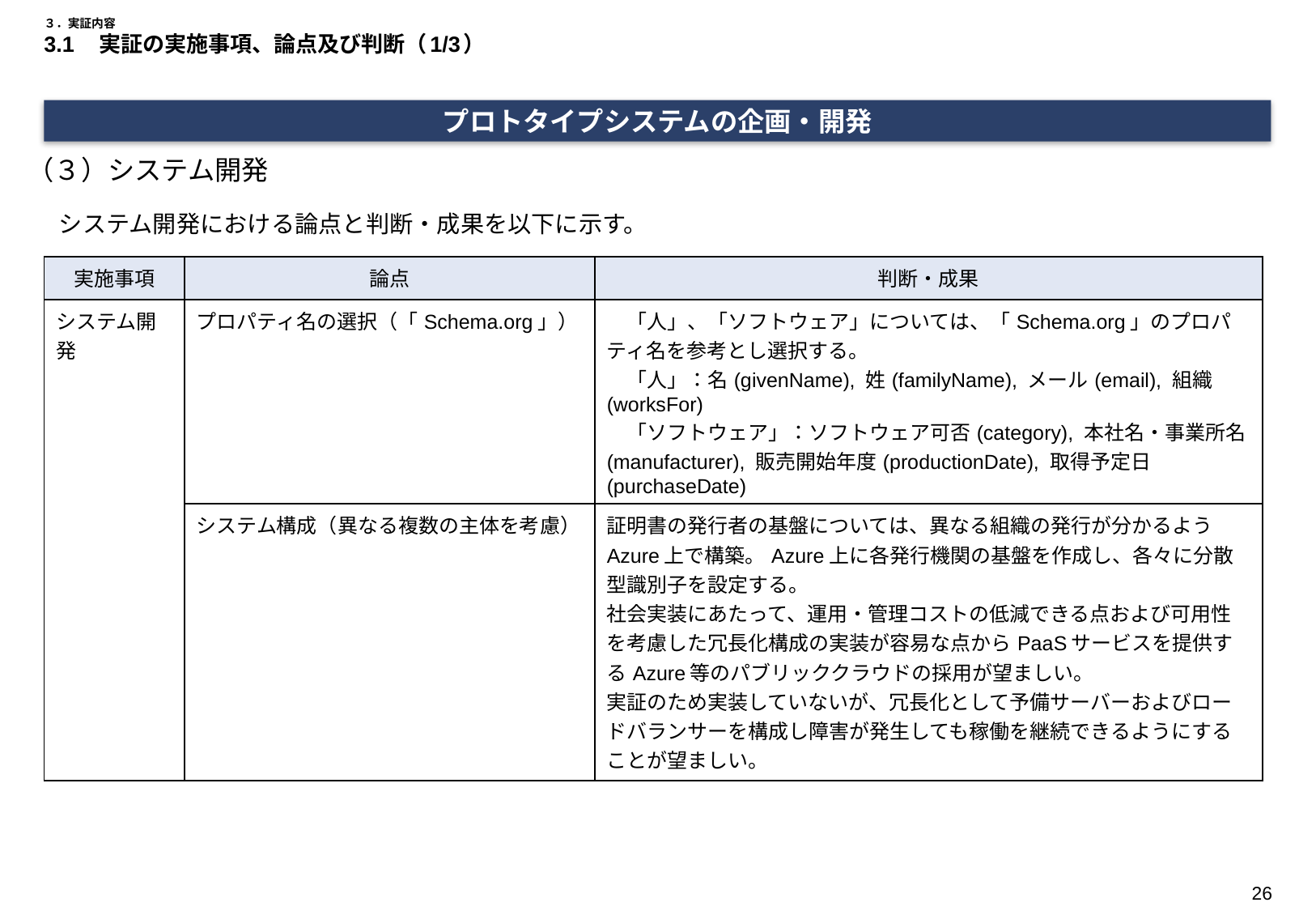

# ３．実証内容 3.1　実証の実施事項、論点及び判断（1/3）
プロトタイプシステムの企画・開発
（３）システム開発
システム開発における論点と判断・成果を以下に示す。
| 実施事項 | 論点 | 判断・成果 |
| --- | --- | --- |
| システム開発 | プロパティ名の選択（「Schema.org」） | 「人」、「ソフトウェア」については、「Schema.org」のプロパティ名を参考とし選択する。 　「人」：名(givenName), 姓(familyName), メール(email), 組織(worksFor) 　「ソフトウェア」：ソフトウェア可否(category), 本社名・事業所名(manufacturer), 販売開始年度(productionDate), 取得予定日(purchaseDate) |
|  | システム構成（異なる複数の主体を考慮） | 証明書の発行者の基盤については、異なる組織の発行が分かるようAzure上で構築。Azure上に各発行機関の基盤を作成し、各々に分散型識別子を設定する。 社会実装にあたって、運用・管理コストの低減できる点および可用性を考慮した冗長化構成の実装が容易な点からPaaSサービスを提供するAzure等のパブリッククラウドの採用が望ましい。 実証のため実装していないが、冗長化として予備サーバーおよびロードバランサーを構成し障害が発生しても稼働を継続できるようにすることが望ましい。 |